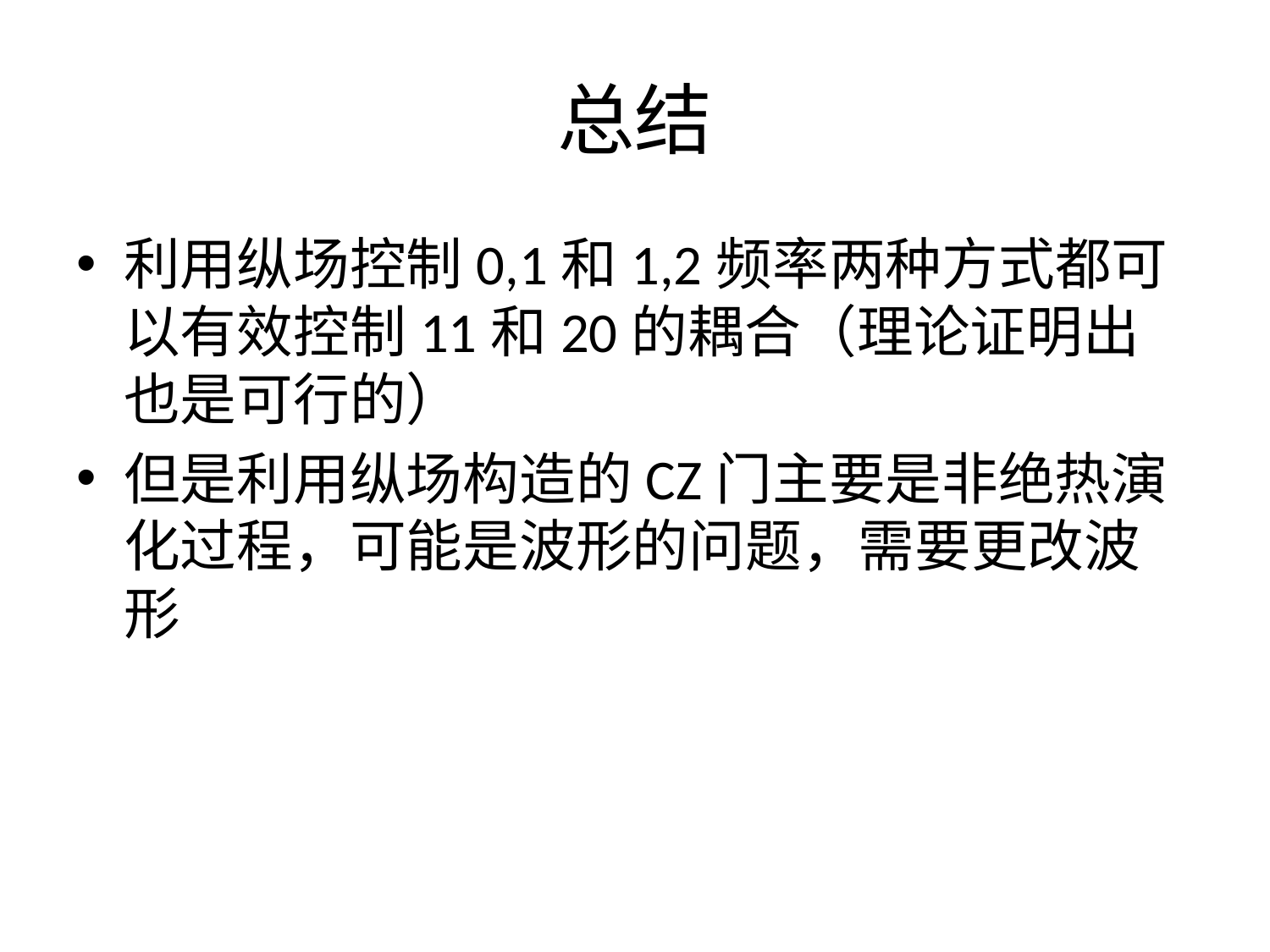

# 总结
利用纵场控制0,1和1,2频率两种方式都可以有效控制11和20的耦合（理论证明出也是可行的）
但是利用纵场构造的CZ门主要是非绝热演化过程，可能是波形的问题，需要更改波形